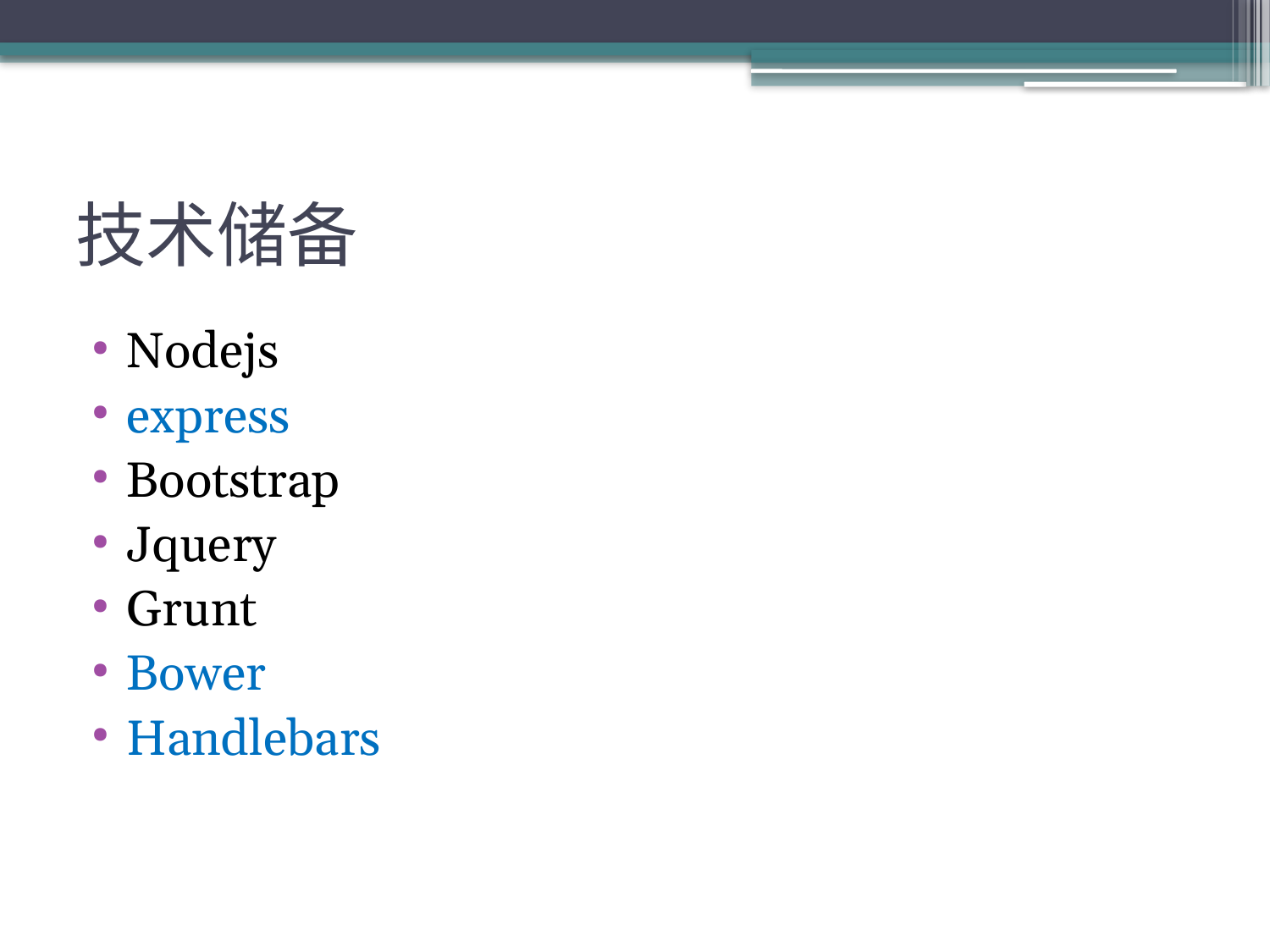

# 技术储备
Nodejs
express
Bootstrap
Jquery
Grunt
Bower
Handlebars